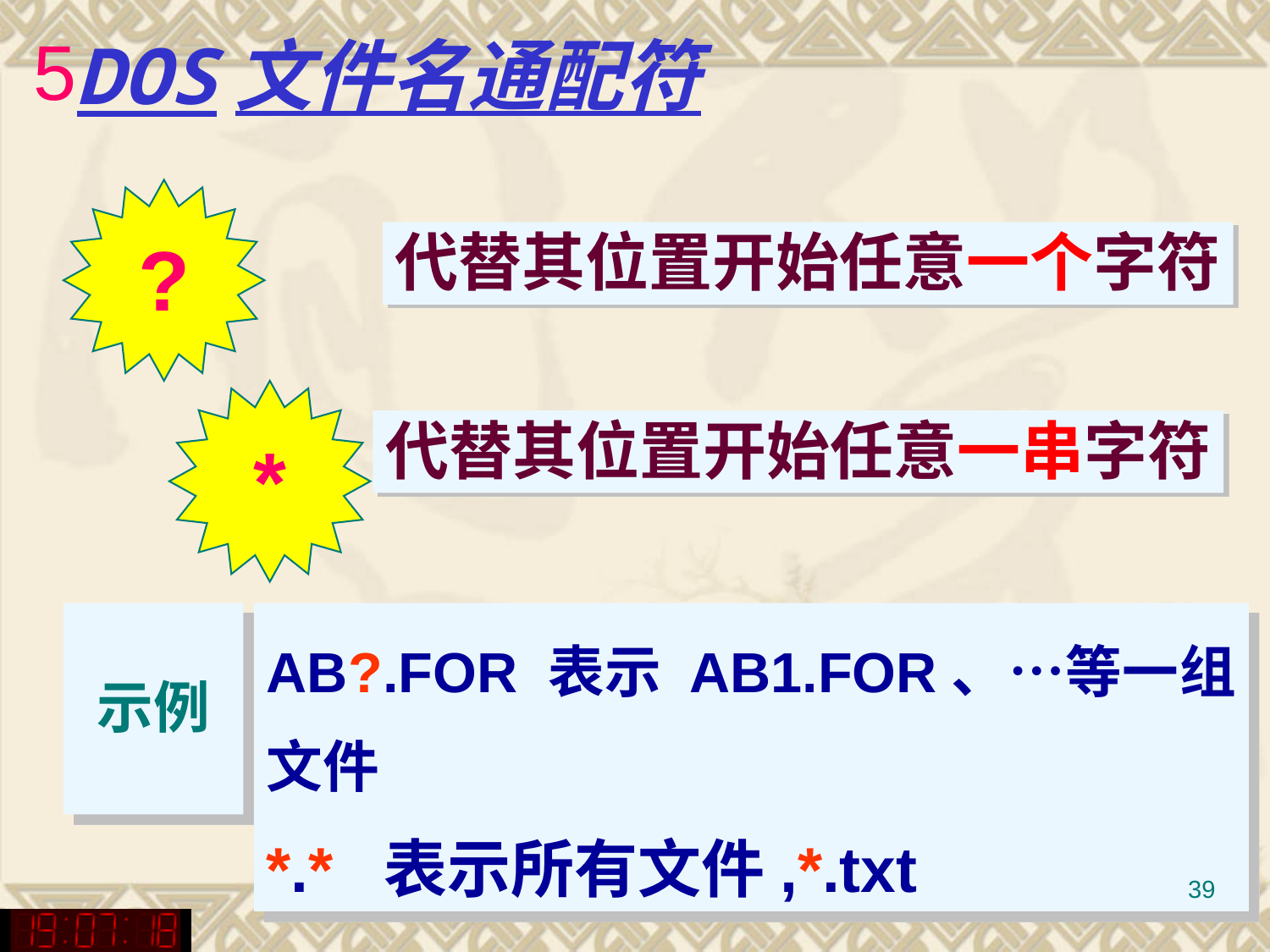

DOS文件名通配符
?
代替其位置开始任意一个字符
*
代替其位置开始任意一串字符
示例
AB?.FOR 表示 AB1.FOR、…等一组文件
*.*  表示所有文件,*.txt
39